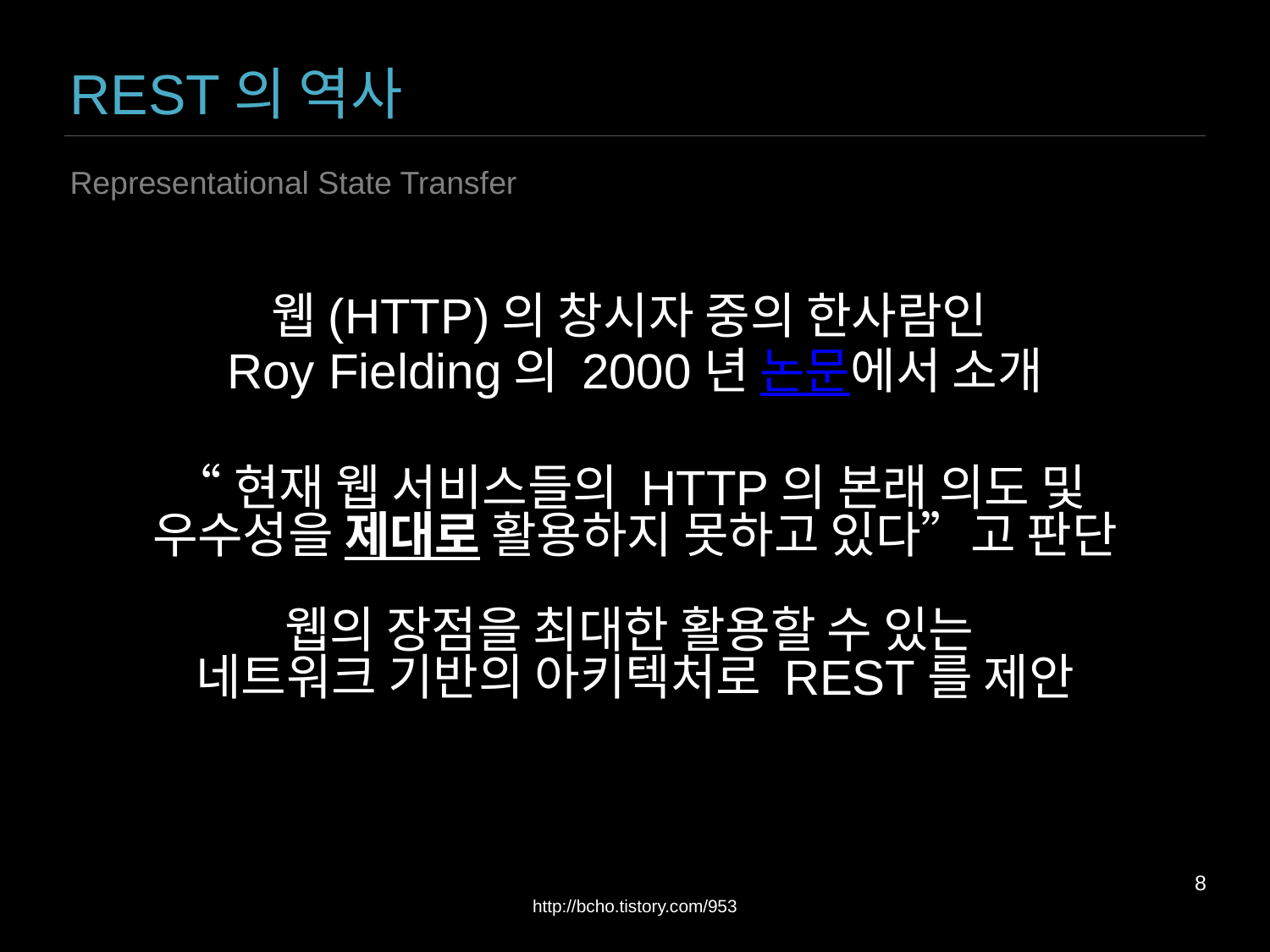

# REST의 역사
Representational State Transfer
웹(HTTP)의 창시자 중의 한사람인
Roy Fielding의 2000년 논문에서 소개

“현재 웹 서비스들의 HTTP의 본래 의도 및
우수성을 제대로 활용하지 못하고 있다”고 판단
웹의 장점을 최대한 활용할 수 있는
네트워크 기반의 아키텍처로 REST를 제안
8
http://bcho.tistory.com/953